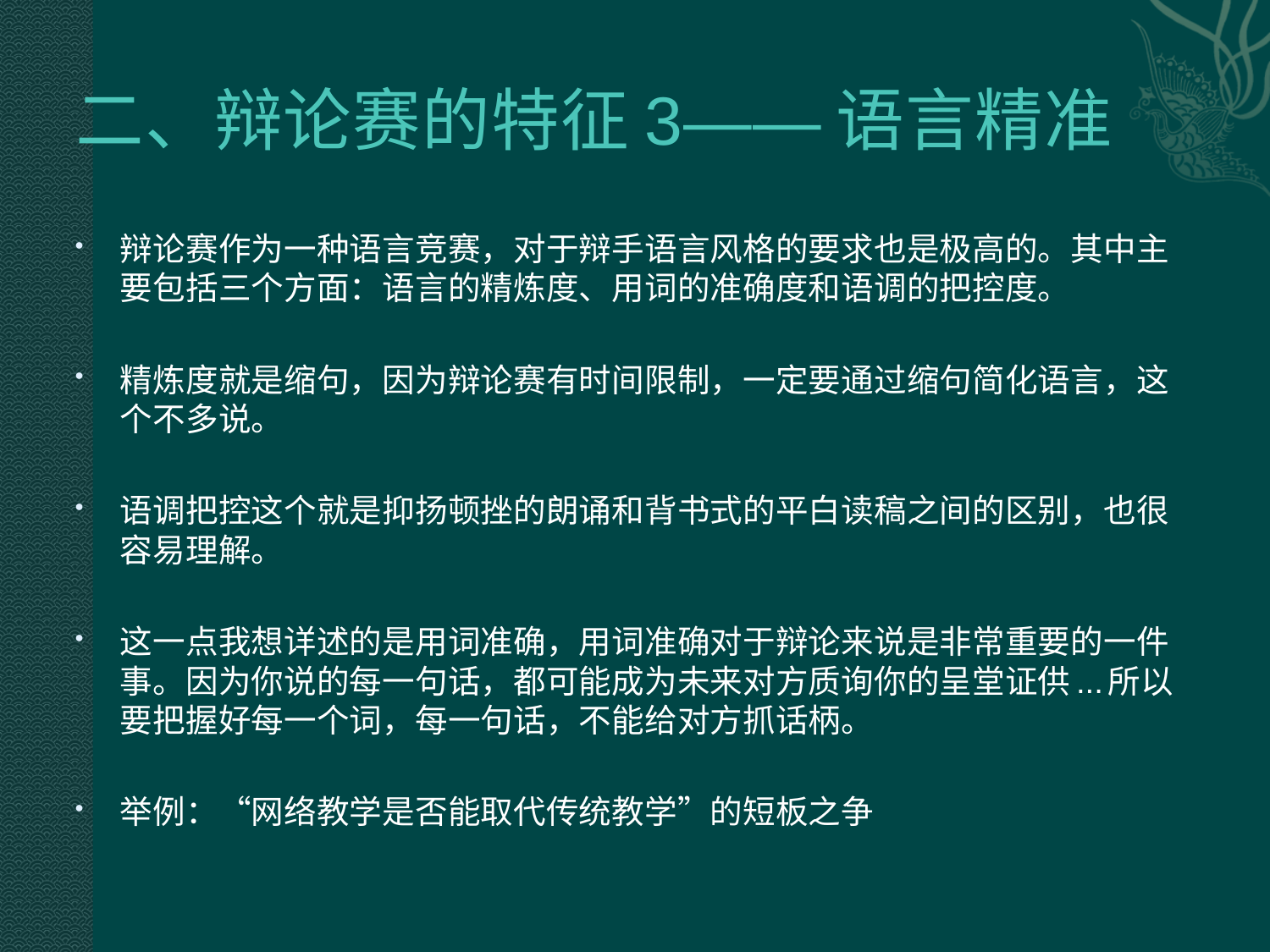

# 二、辩论赛的特征3——语言精准
辩论赛作为一种语言竞赛，对于辩手语言风格的要求也是极高的。其中主要包括三个方面：语言的精炼度、用词的准确度和语调的把控度。

精炼度就是缩句，因为辩论赛有时间限制，一定要通过缩句简化语言，这个不多说。

语调把控这个就是抑扬顿挫的朗诵和背书式的平白读稿之间的区别，也很容易理解。

这一点我想详述的是用词准确，用词准确对于辩论来说是非常重要的一件事。因为你说的每一句话，都可能成为未来对方质询你的呈堂证供...所以要把握好每一个词，每一句话，不能给对方抓话柄。

举例：“网络教学是否能取代传统教学”的短板之争